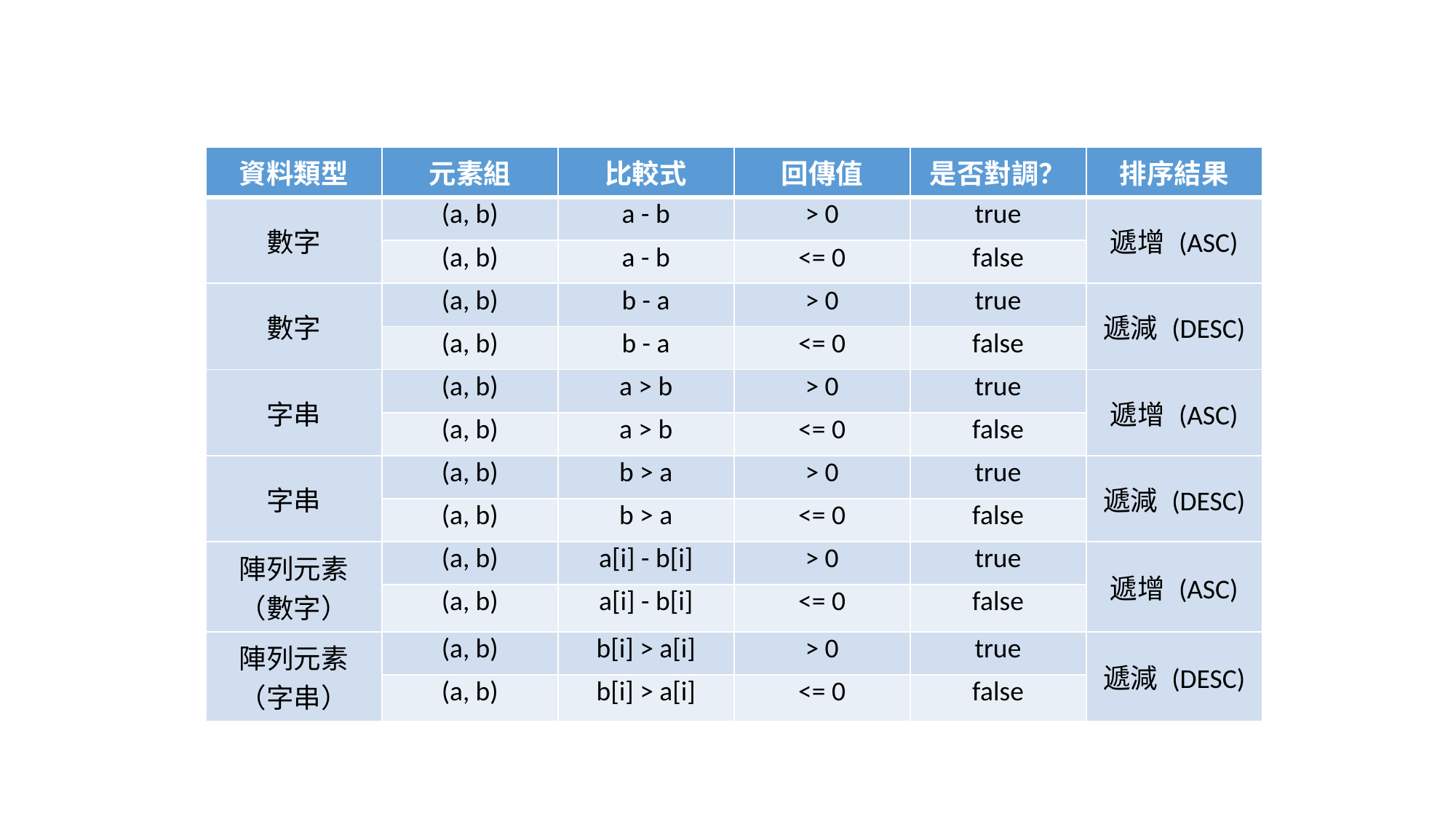

| 資料類型 | 元素組 | 比較式 | 回傳值 | 是否對調？ | 排序結果 |
| --- | --- | --- | --- | --- | --- |
| 數字 | (a, b) | a - b | > 0 | true | 遞增 (ASC) |
|  | (a, b) | a - b | <= 0 | false |  |
| 數字 | (a, b) | b - a | > 0 | true | 遞減 (DESC) |
|  | (a, b) | b - a | <= 0 | false |  |
| 字串 | (a, b) | a > b | > 0 | true | 遞增 (ASC) |
|  | (a, b) | a > b | <= 0 | false |  |
| 字串 | (a, b) | b > a | > 0 | true | 遞減 (DESC) |
|  | (a, b) | b > a | <= 0 | false |  |
| 陣列元素 （數字） | (a, b) | a[i] - b[i] | > 0 | true | 遞增 (ASC) |
|  | (a, b) | a[i] - b[i] | <= 0 | false |  |
| 陣列元素 （字串） | (a, b) | b[i] > a[i] | > 0 | true | 遞減 (DESC) |
|  | (a, b) | b[i] > a[i] | <= 0 | false |  |